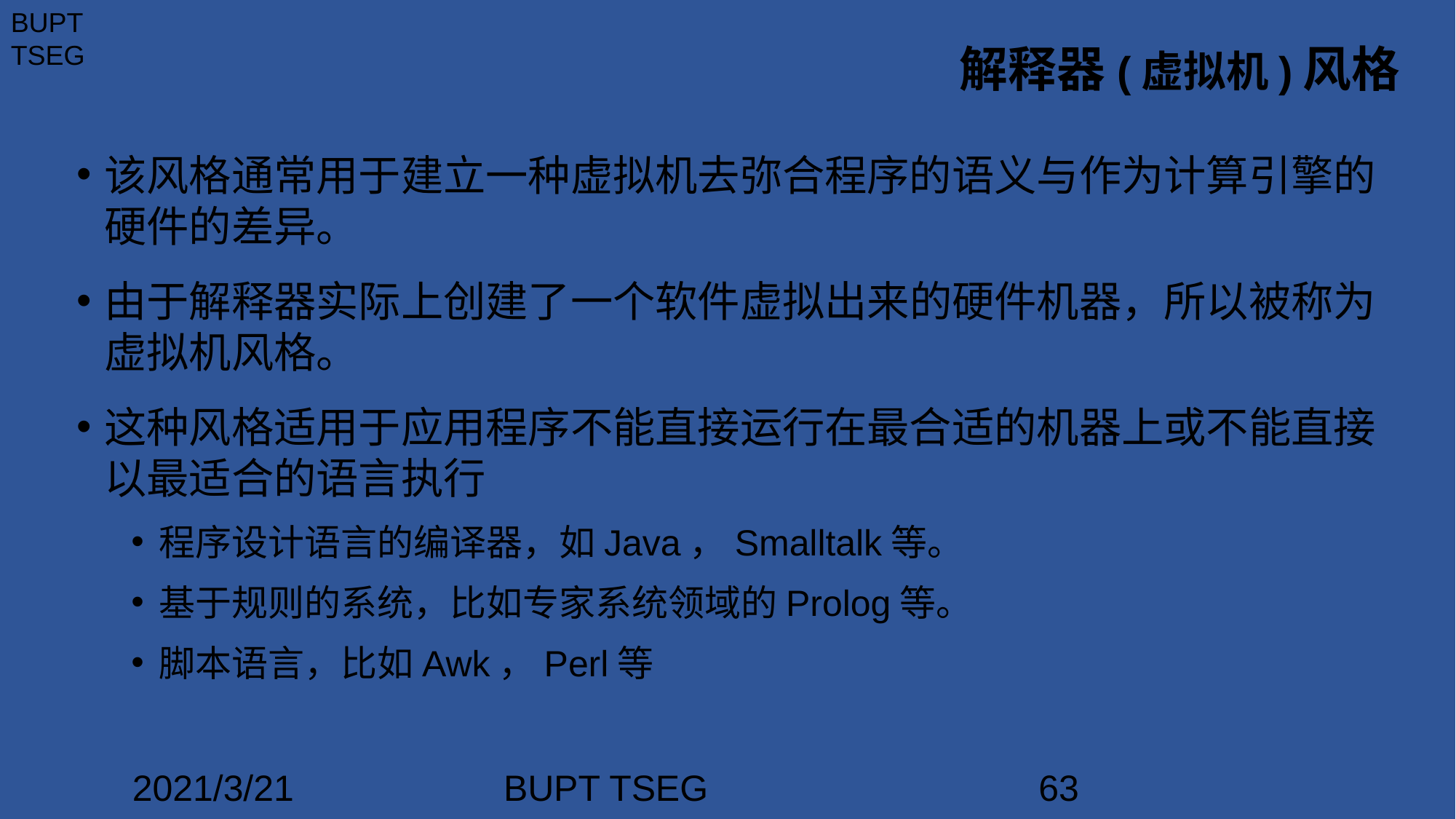

# 解释器(虚拟机)风格
该风格通常用于建立一种虚拟机去弥合程序的语义与作为计算引擎的硬件的差异。
由于解释器实际上创建了一个软件虚拟出来的硬件机器，所以被称为虚拟机风格。
这种风格适用于应用程序不能直接运行在最合适的机器上或不能直接以最适合的语言执行
程序设计语言的编译器，如Java，Smalltalk等。
基于规则的系统，比如专家系统领域的Prolog等。
脚本语言，比如Awk，Perl等
2021/3/21
BUPT TSEG
63